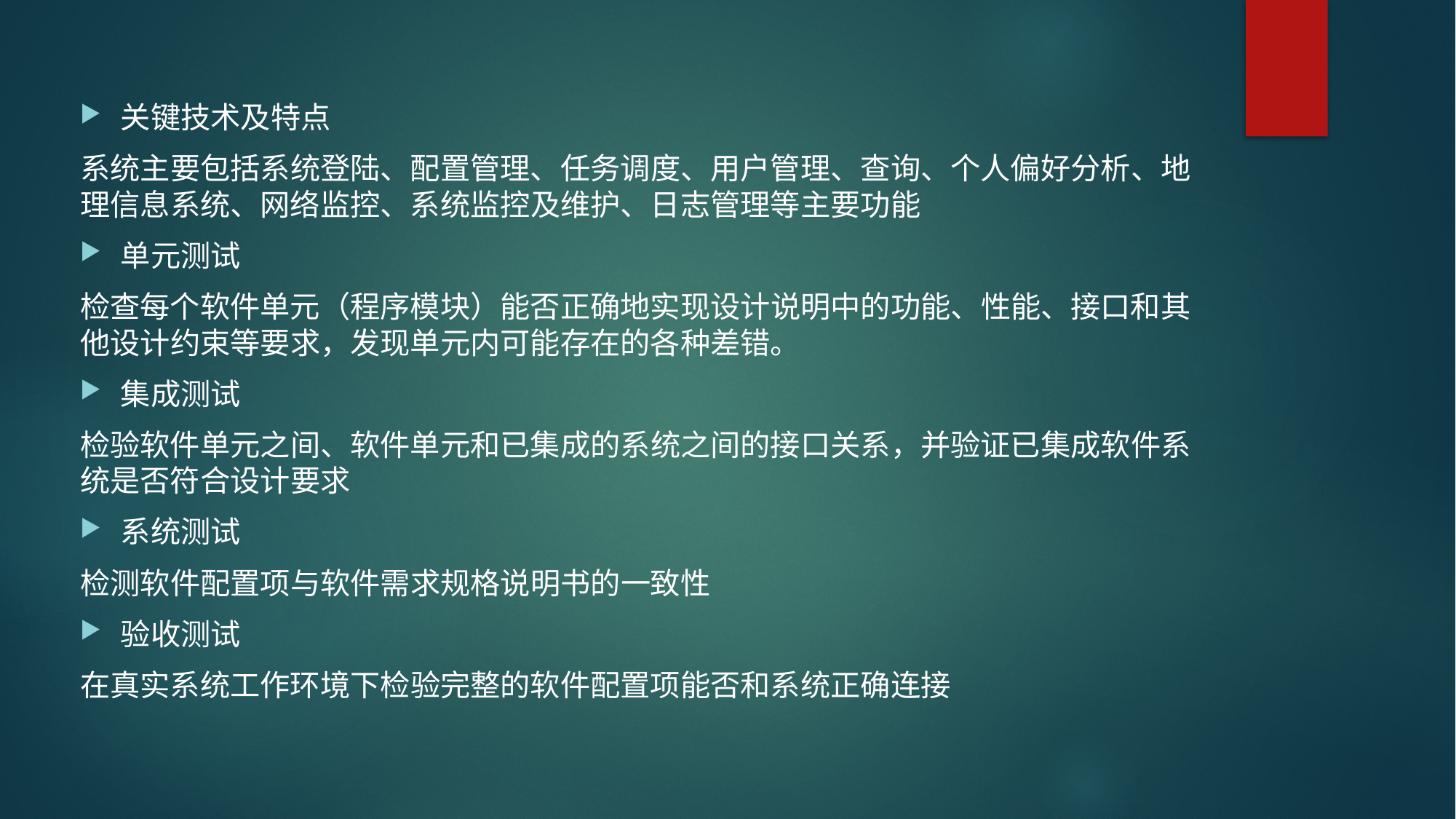

关键技术及特点
系统主要包括系统登陆、配置管理、任务调度、用户管理、查询、个人偏好分析、地理信息系统、网络监控、系统监控及维护、日志管理等主要功能
单元测试
检查每个软件单元（程序模块）能否正确地实现设计说明中的功能、性能、接口和其他设计约束等要求，发现单元内可能存在的各种差错。
集成测试
检验软件单元之间、软件单元和已集成的系统之间的接口关系，并验证已集成软件系统是否符合设计要求
系统测试
检测软件配置项与软件需求规格说明书的一致性
验收测试
在真实系统工作环境下检验完整的软件配置项能否和系统正确连接